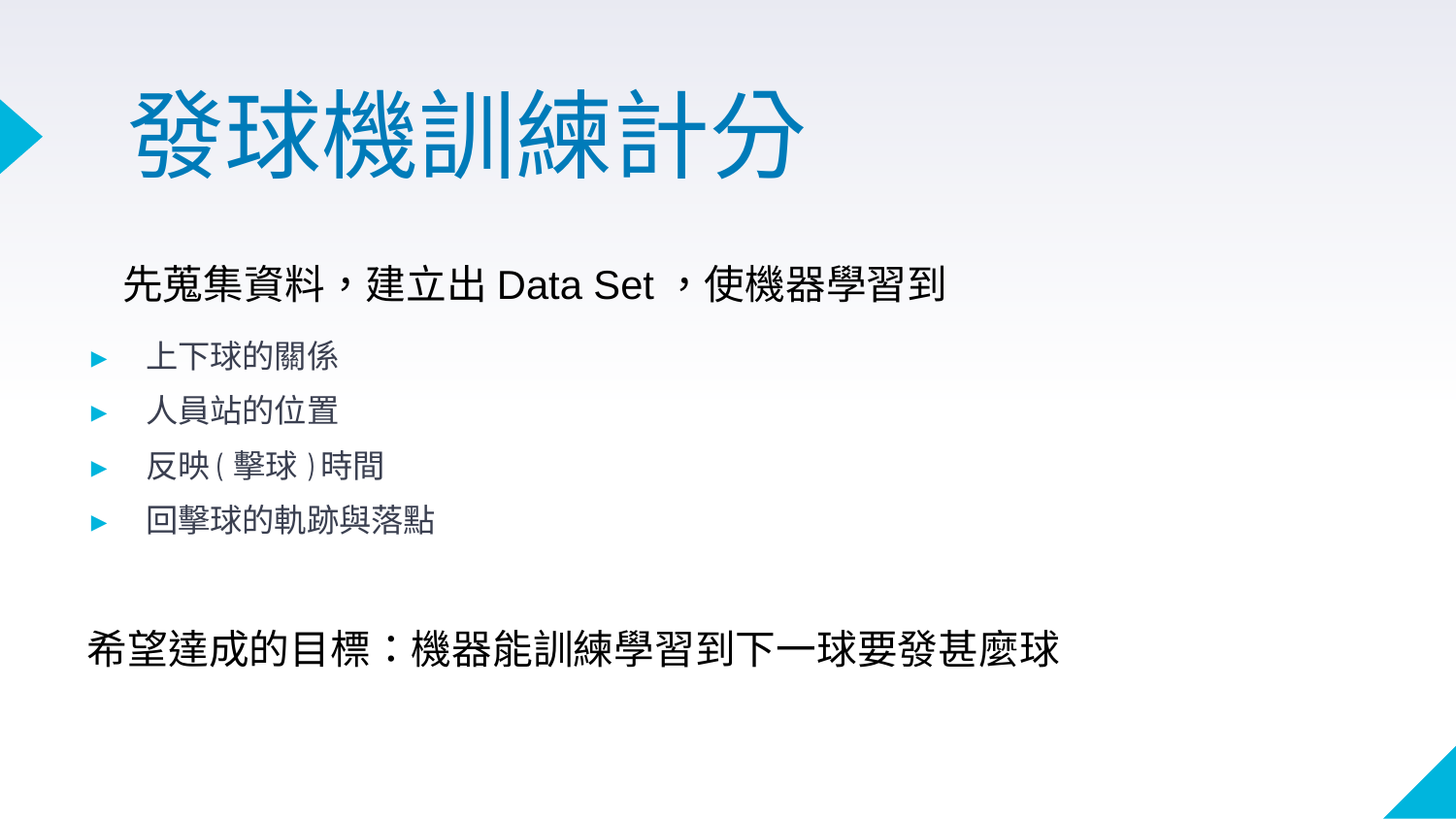

# 發球機訓練計分
先蒐集資料，建立出Data Set，使機器學習到
上下球的關係
人員站的位置
反映(擊球)時間
回擊球的軌跡與落點
希望達成的目標：機器能訓練學習到下一球要發甚麼球